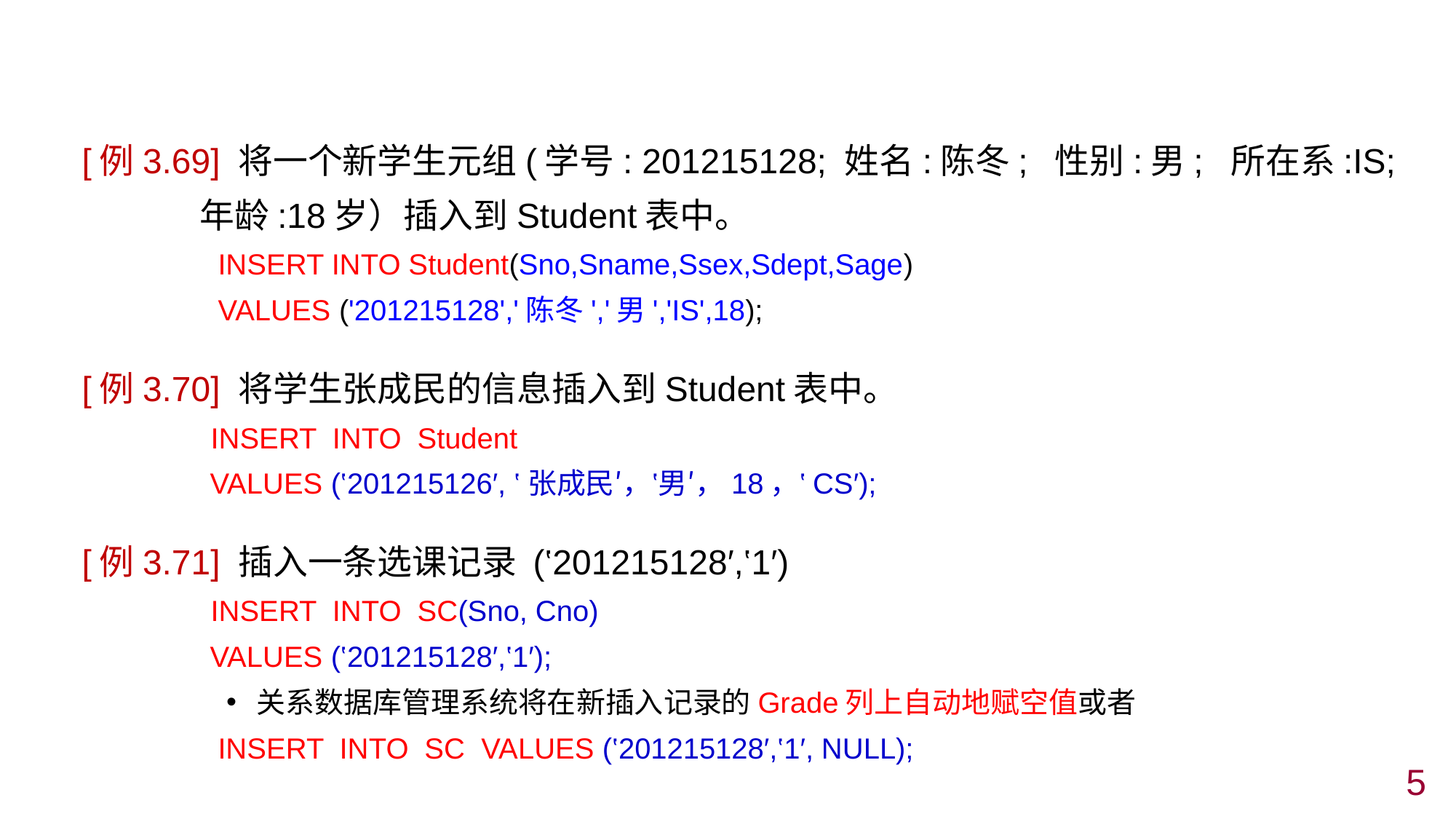

#
[例3.69] 将一个新学生元组(学号: 201215128; 姓名:陈冬;  性别:男;  所在系:IS;
              年龄:18岁）插入到Student表中。
                 INSERT INTO Student(Sno,Sname,Ssex,Sdept,Sage)
                 VALUES ('201215128','陈冬','男','IS',18);

[例3.70] 将学生张成民的信息插入到Student表中。
        	   INSERT  INTO  Student
                VALUES (‛201215126′, ‛张成民′，‛男′，18，‛CS′);

[例3.71] 插入一条选课记录 (‛201215128′,‛1′)
        	   INSERT  INTO  SC(Sno, Cno)
                VALUES (‛201215128′,‛1′);
关系数据库管理系统将在新插入记录的Grade列上自动地赋空值或者
                 INSERT  INTO  SC  VALUES (‛201215128′,‛1′, NULL);

5